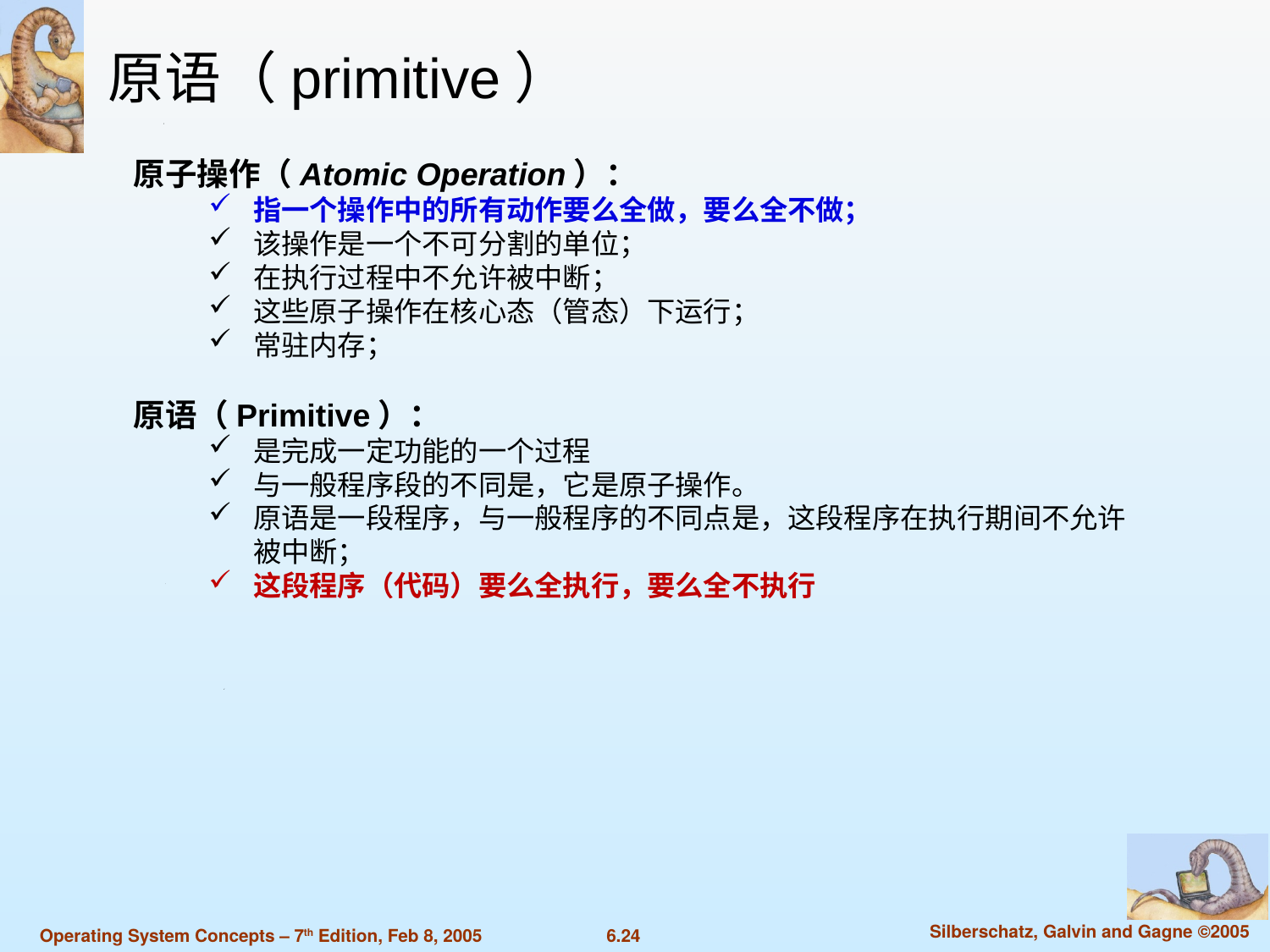

原语（primitive）
原子操作（Atomic Operation）：
指一个操作中的所有动作要么全做，要么全不做；
该操作是一个不可分割的单位；
在执行过程中不允许被中断；
这些原子操作在核心态（管态）下运行；
常驻内存；

原语（Primitive）：
是完成一定功能的一个过程
与一般程序段的不同是，它是原子操作。
原语是一段程序，与一般程序的不同点是，这段程序在执行期间不允许被中断；
这段程序（代码）要么全执行，要么全不执行